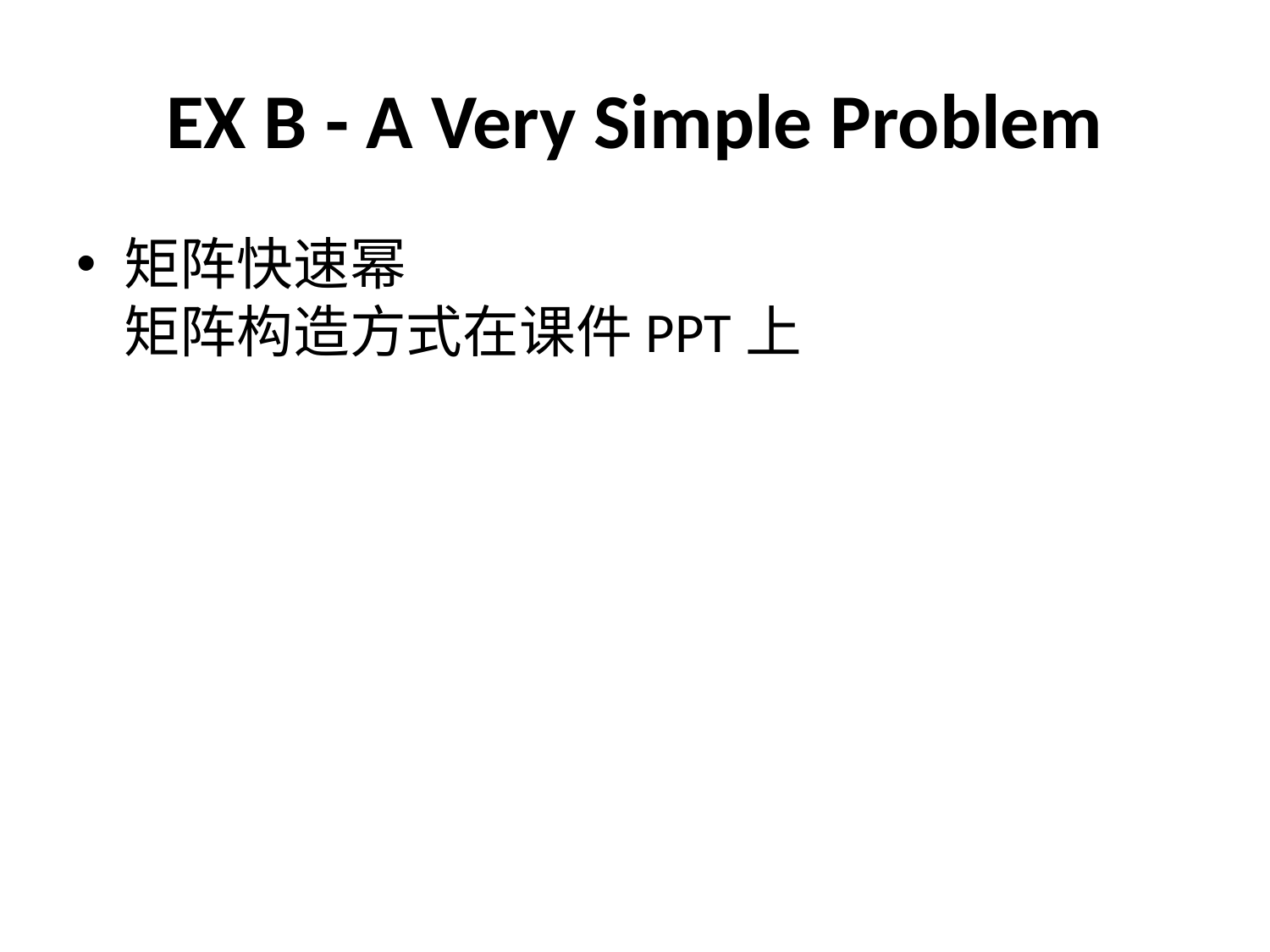

# EX B - A Very Simple Problem
矩阵快速幂
矩阵构造方式在课件PPT上